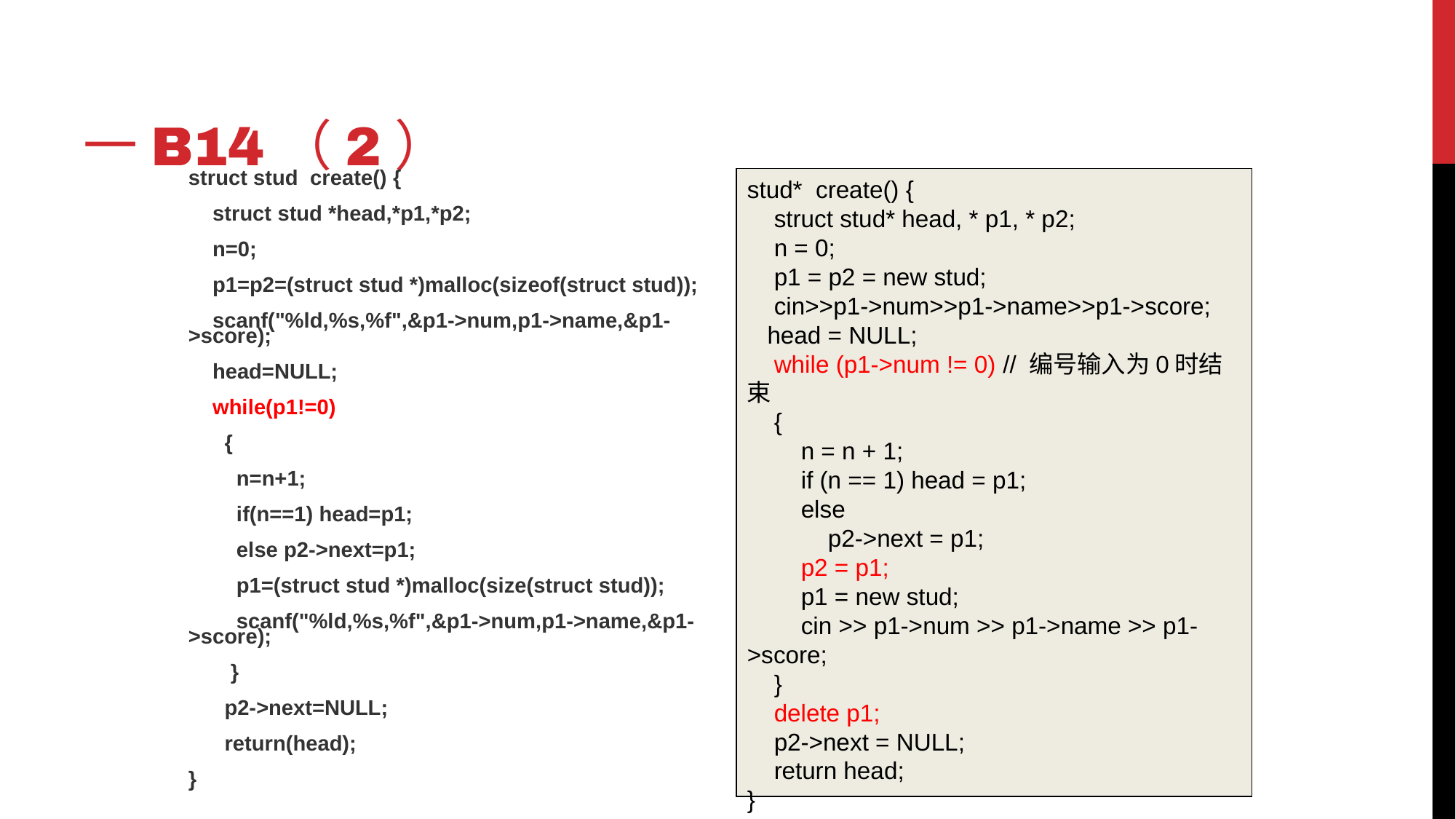

# 一b14（2）
struct stud  create() {
    struct stud *head,*p1,*p2;
    n=0;
    p1=p2=(struct stud *)malloc(sizeof(struct stud));
    scanf("%ld,%s,%f",&p1->num,p1->name,&p1->score);
    head=NULL;
    while(p1!=0)
      {
        n=n+1;
        if(n==1) head=p1;
        else p2->next=p1;
        p1=(struct stud *)malloc(size(struct stud));
        scanf("%ld,%s,%f",&p1->num,p1->name,&p1->score);
       }
      p2->next=NULL;
      return(head);
}
stud*  create() {
    struct stud* head, * p1, * p2;
    n = 0;
    p1 = p2 = new stud;
    cin>>p1->num>>p1->name>>p1->score;
   head = NULL;
    while (p1->num != 0) // 编号输入为0时结束
    {
        n = n + 1;
        if (n == 1) head = p1;
        else
            p2->next = p1;
        p2 = p1;
        p1 = new stud;
        cin >> p1->num >> p1->name >> p1->score;
    }
    delete p1;
    p2->next = NULL;
    return head;
}